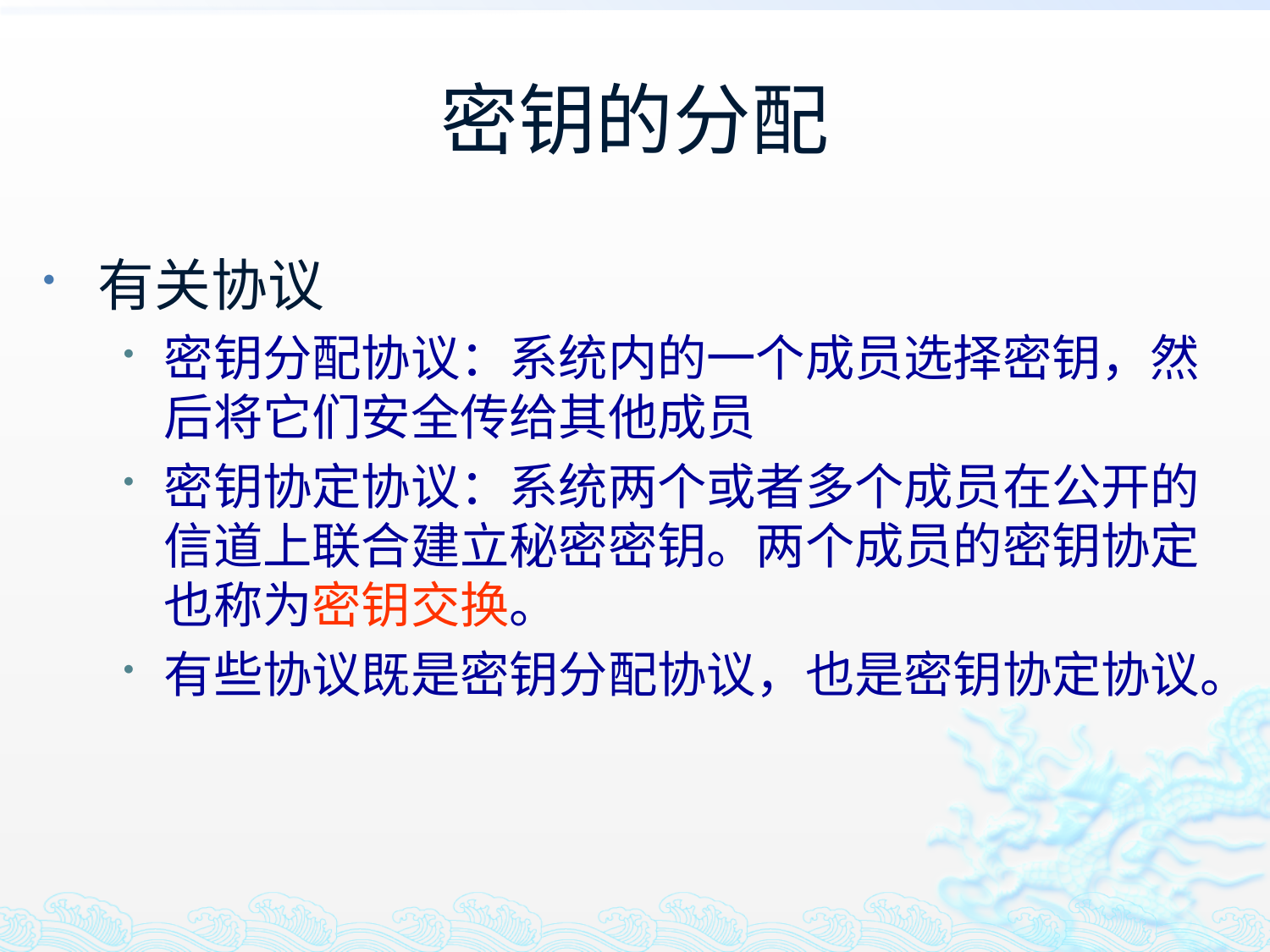

# 密钥的分配
有关协议
密钥分配协议：系统内的一个成员选择密钥，然后将它们安全传给其他成员
密钥协定协议：系统两个或者多个成员在公开的信道上联合建立秘密密钥。两个成员的密钥协定也称为密钥交换。
有些协议既是密钥分配协议，也是密钥协定协议。